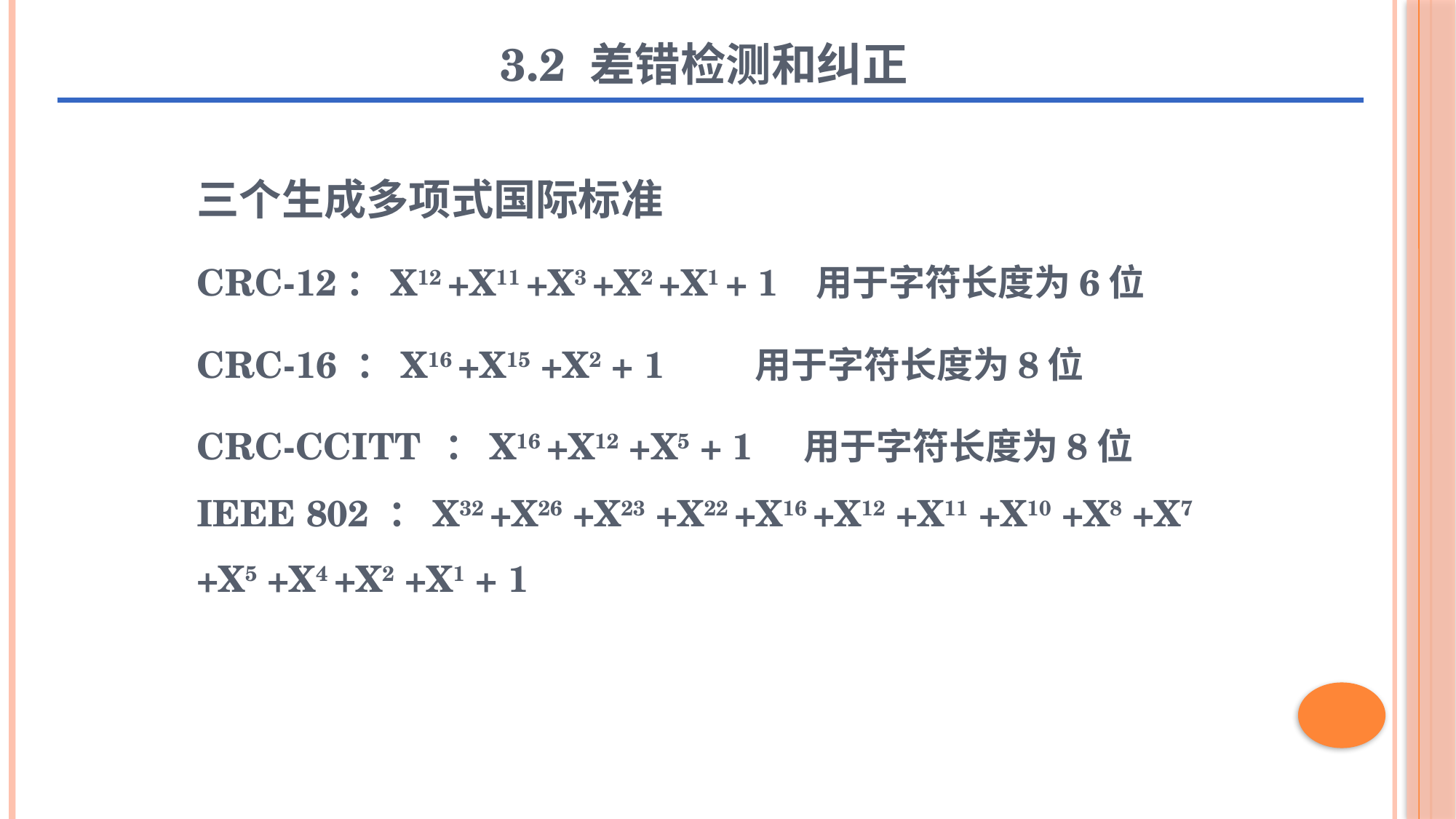

# 3.2 差错检测和纠正
三个生成多项式国际标准
CRC-12：x12 +x11 +x3 +x2 +x1 + 1  用于字符长度为6位
CRC-16 ：x16 +x15 +x2 + 1      用于字符长度为8位
CRC-CCITT ：x16 +x12 +x5 + 1   用于字符长度为8位
IEEE 802 ：x32 +x26 +x23 +x22 +x16 +x12 +x11 +x10 +x8 +x7 +x5 +x4 +x2 +x1 + 1